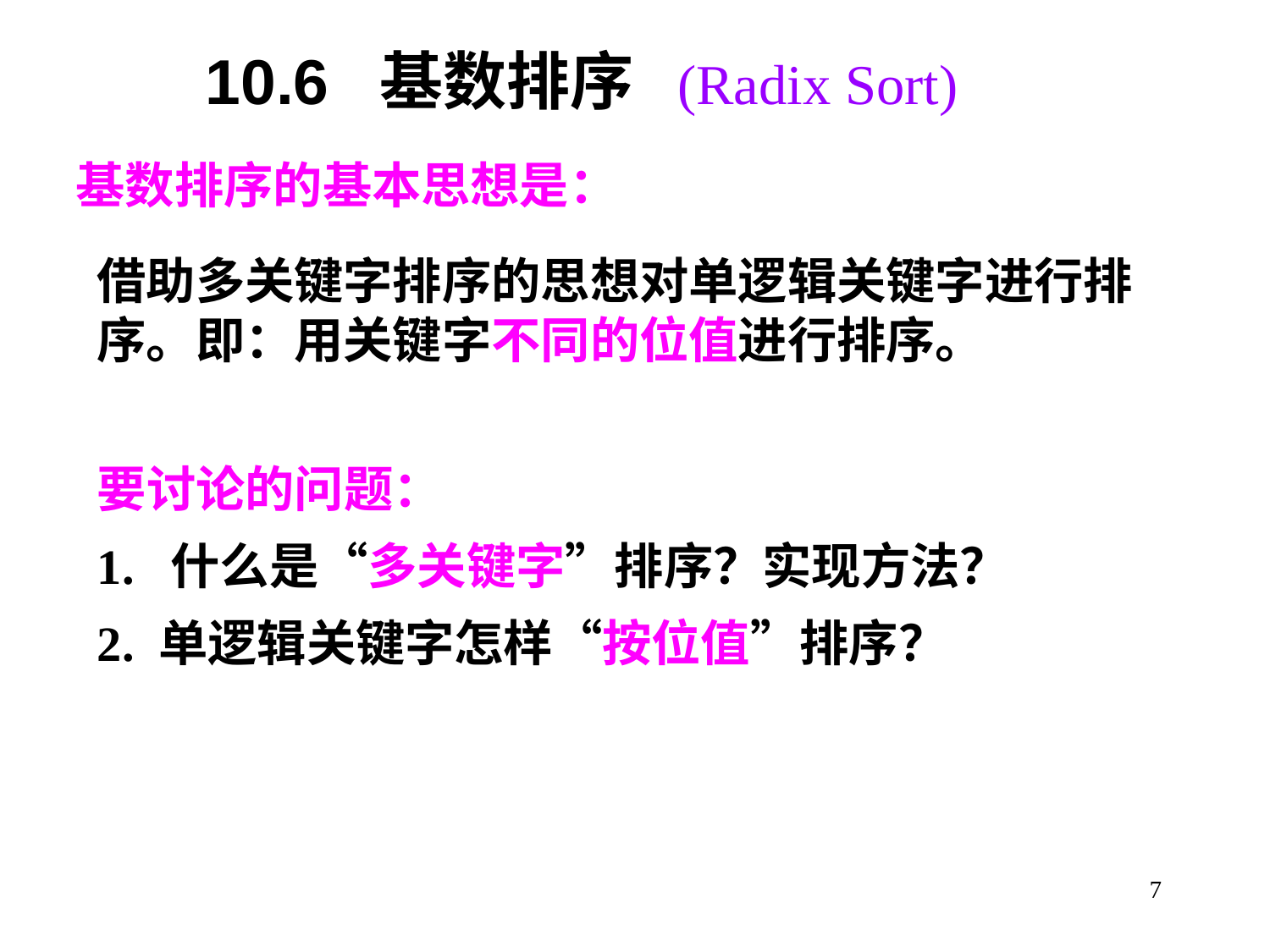

# 10.6  基数排序  (Radix Sort)
基数排序的基本思想是：
借助多关键字排序的思想对单逻辑关键字进行排序。即：用关键字不同的位值进行排序。
要讨论的问题：
1.  什么是“多关键字”排序？实现方法？
2. 单逻辑关键字怎样“按位值”排序？
7